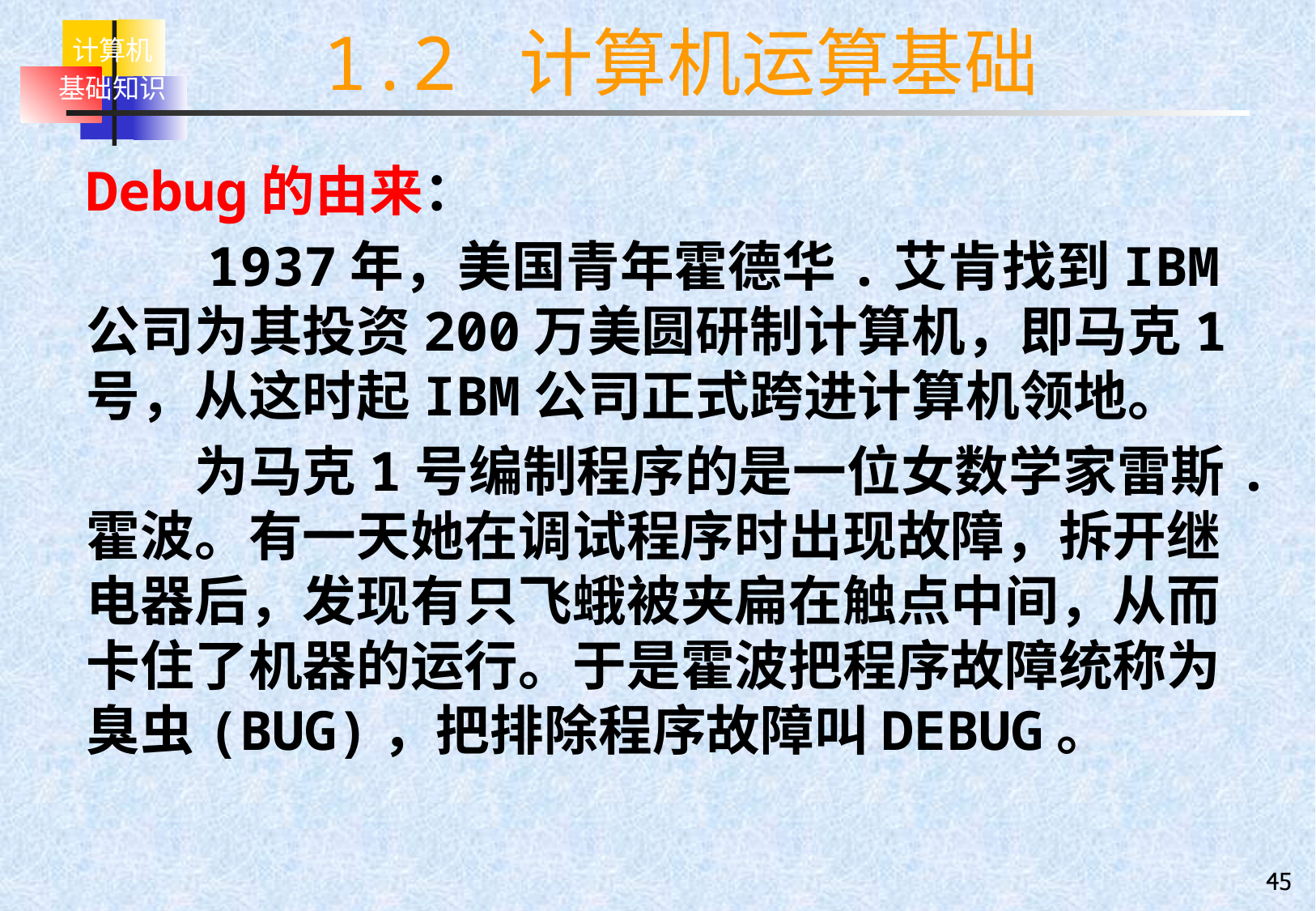

# 1.2 计算机运算基础
Debug的由来：
　　1937年，美国青年霍德华.艾肯找到IBM公司为其投资200万美圆研制计算机，即马克1号，从这时起IBM公司正式跨进计算机领地。
　　为马克1号编制程序的是一位女数学家雷斯.霍波。有一天她在调试程序时出现故障，拆开继电器后，发现有只飞蛾被夹扁在触点中间，从而卡住了机器的运行。于是霍波把程序故障统称为臭虫(BUG)，把排除程序故障叫DEBUG。
45